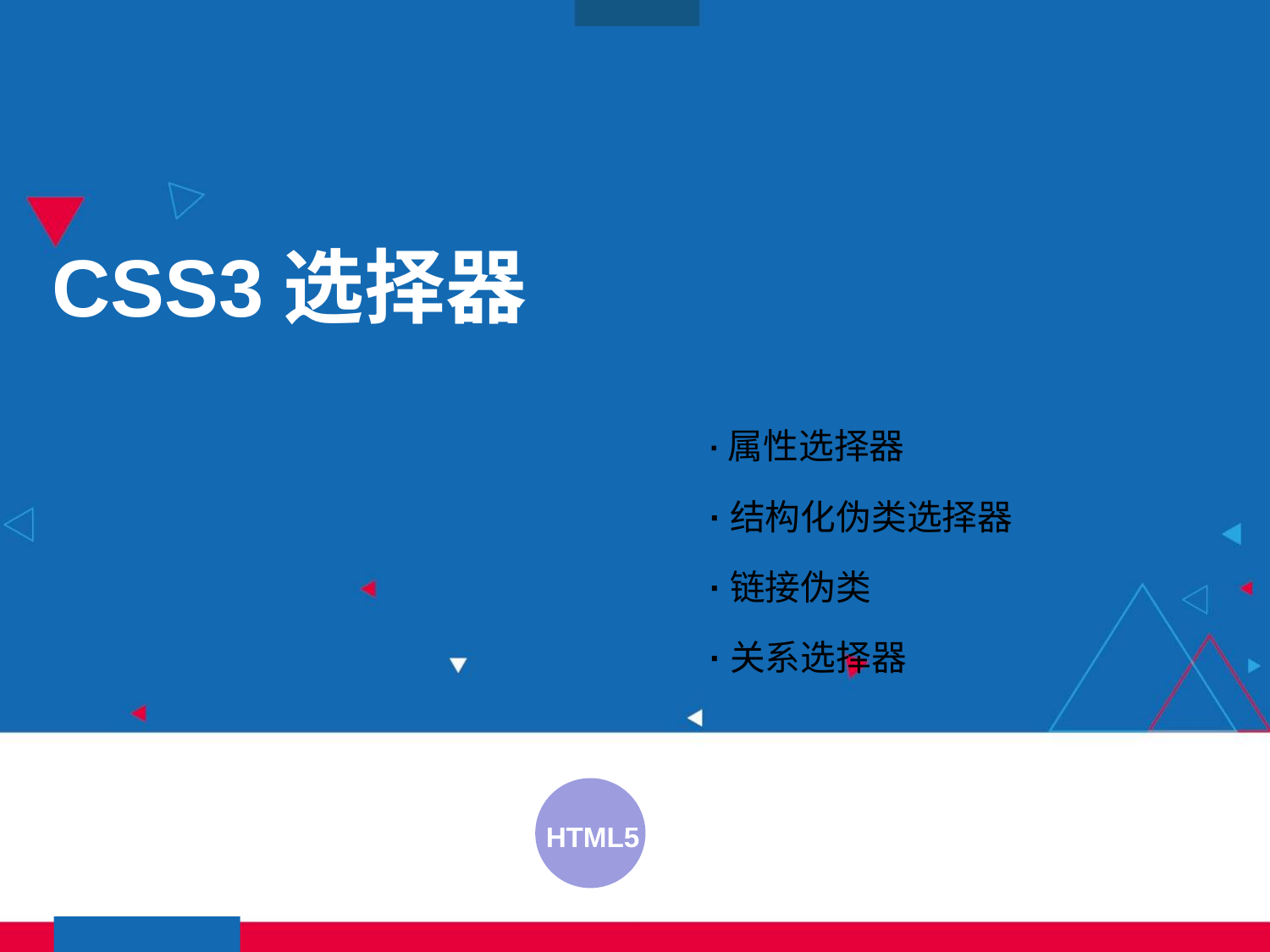

# CSS3选择器
·属性选择器
·结构化伪类选择器
·链接伪类
·关系选择器

 HTML5
 HTML5